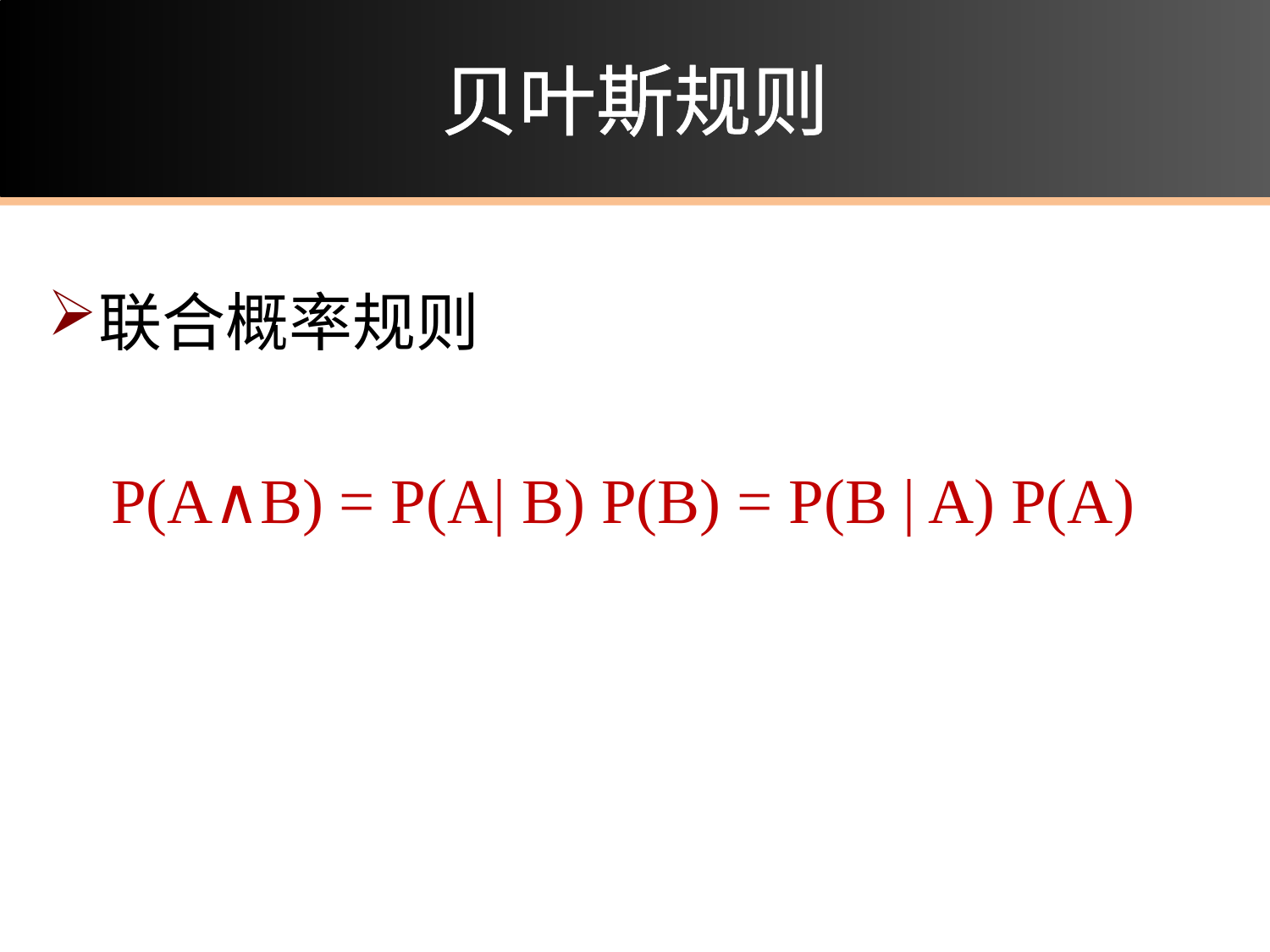

# 贝叶斯规则
联合概率规则

P(A∧B) = P(A| B) P(B) = P(B | A) P(A)